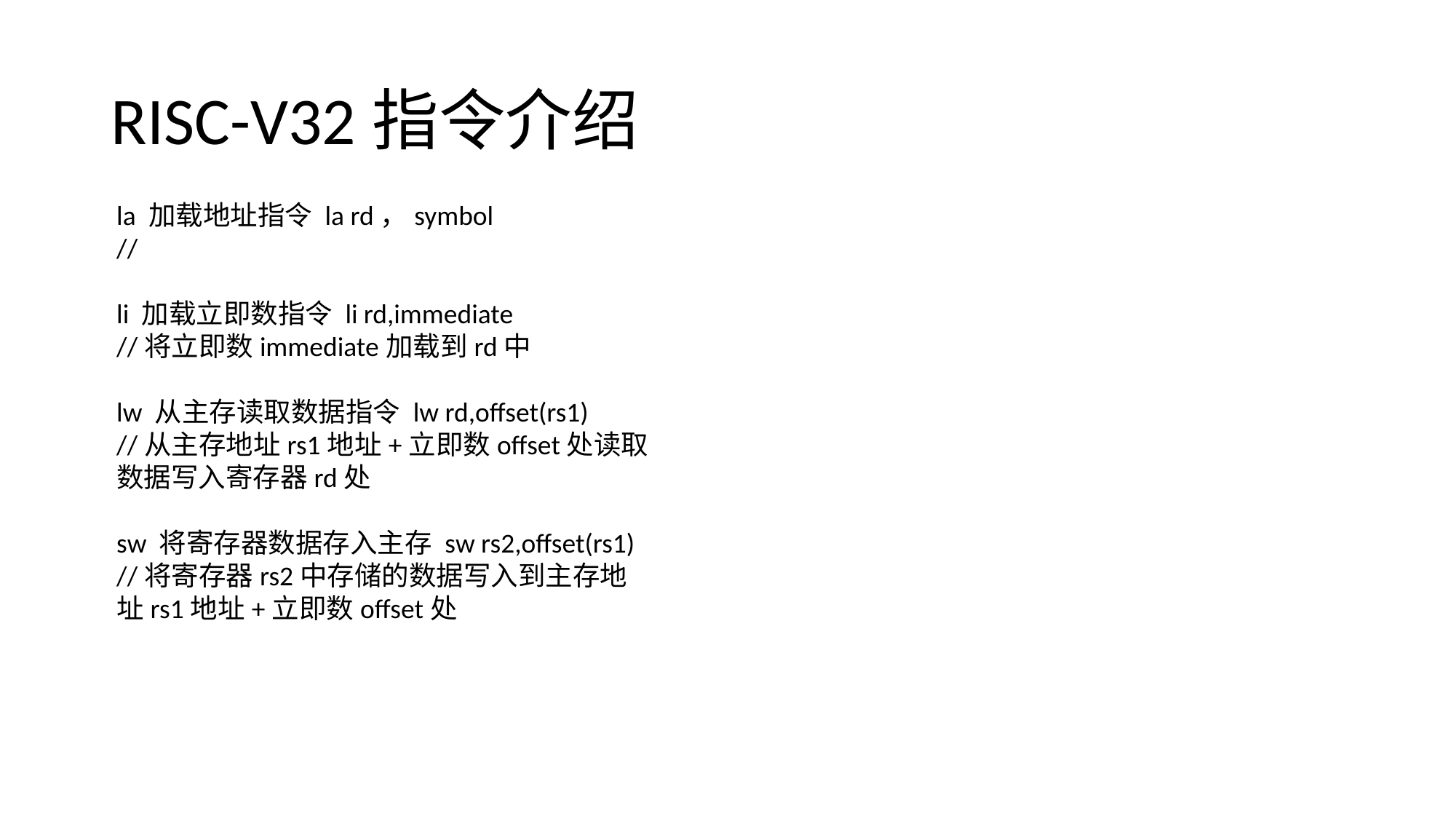

# RISC-V32指令介绍

la 加载地址指令 la rd，symbol
//

li 加载立即数指令 li rd,immediate
//将立即数immediate加载到rd中

lw 从主存读取数据指令 lw rd,offset(rs1)
//从主存地址rs1地址+立即数offset处读取数据写入寄存器rd处

sw 将寄存器数据存入主存 sw rs2,offset(rs1)
//将寄存器rs2中存储的数据写入到主存地址rs1地址+立即数offset处